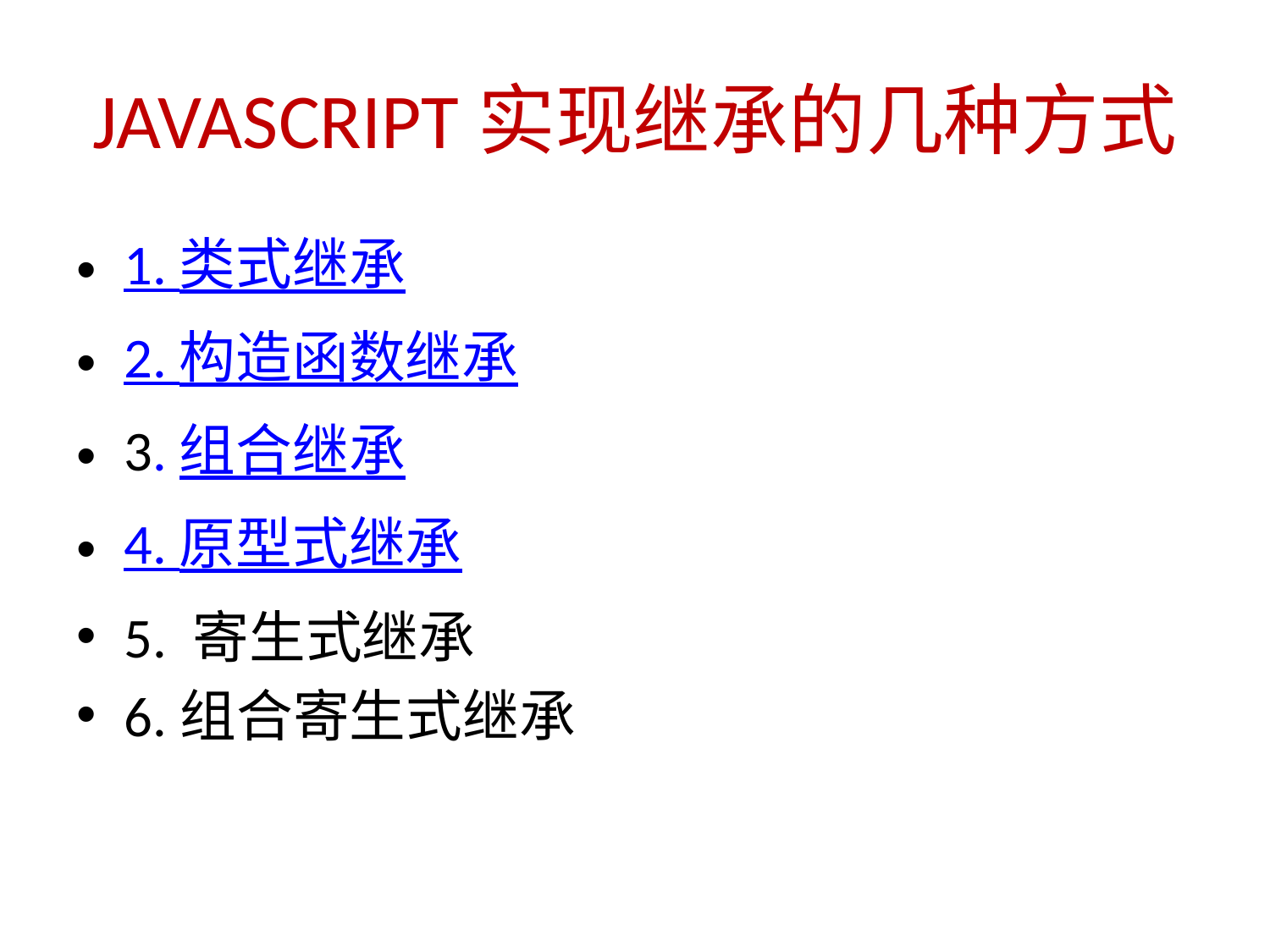

# JAVASCRIPT实现继承的几种方式
1. 类式继承
2. 构造函数继承
3. 组合继承
4. 原型式继承
5. 寄生式继承
6.组合寄生式继承